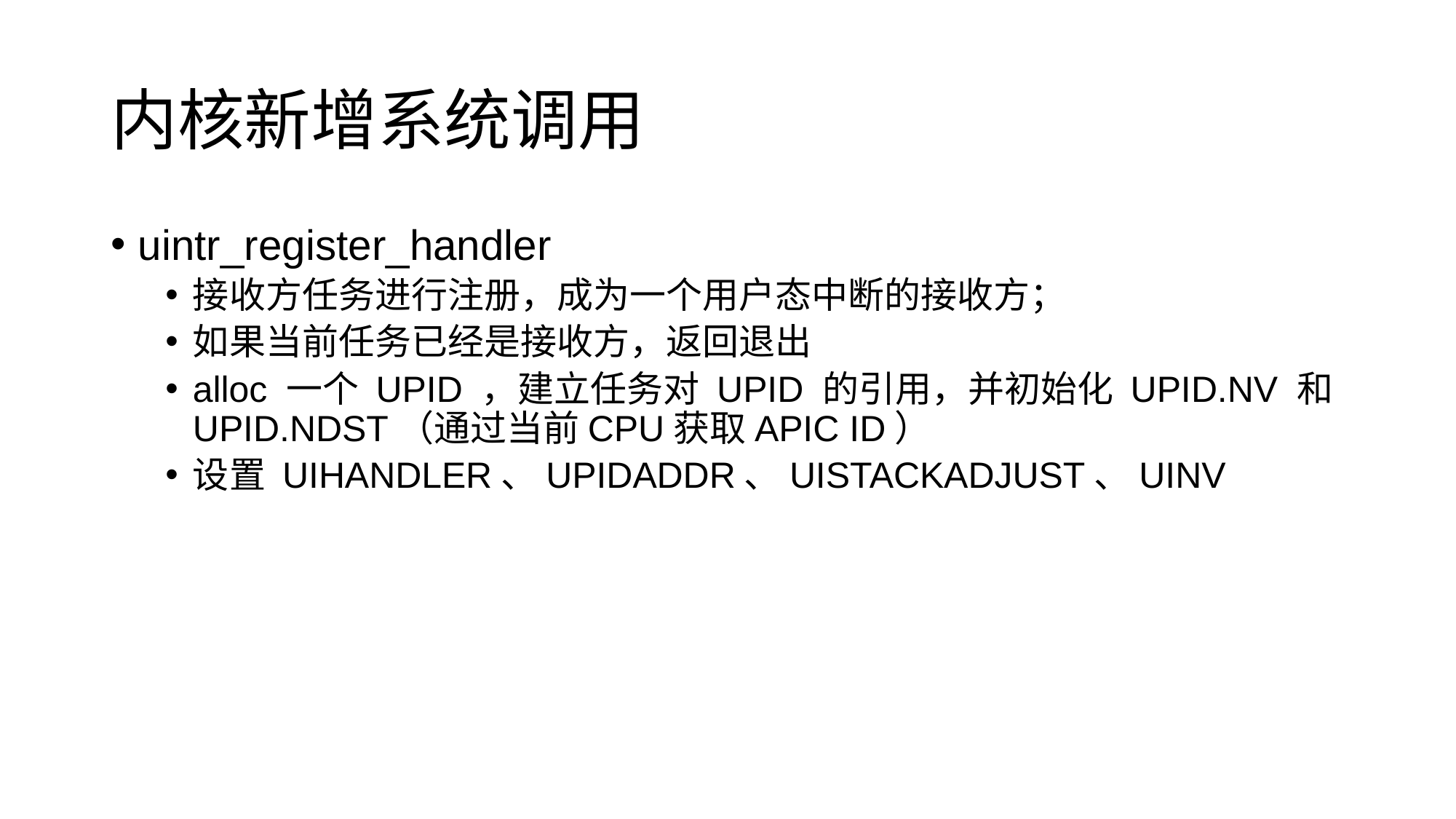

# 内核新增系统调用
uintr_register_handler
接收方任务进行注册，成为一个用户态中断的接收方；
如果当前任务已经是接收方，返回退出
alloc 一个 UPID ，建立任务对 UPID 的引用，并初始化 UPID.NV 和 UPID.NDST（通过当前CPU获取APIC ID）
设置 UIHANDLER、UPIDADDR、UISTACKADJUST、UINV